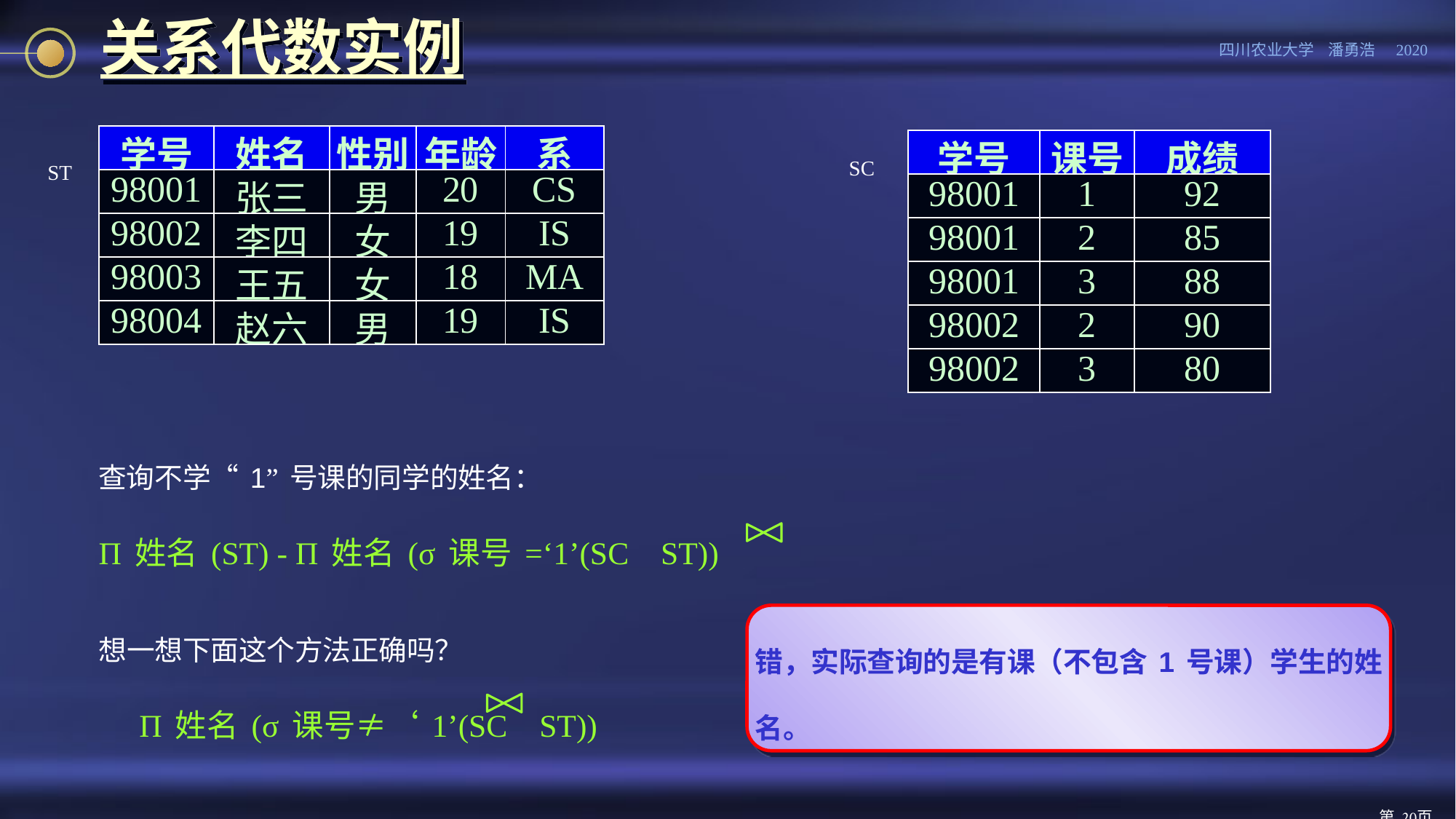

# 关系代数实例
| 学号 | 姓名 | 性别 | 年龄 | 系 |
| --- | --- | --- | --- | --- |
| 98001 | 张三 | 男 | 20 | CS |
| 98002 | 李四 | 女 | 19 | IS |
| 98003 | 王五 | 女 | 18 | MA |
| 98004 | 赵六 | 男 | 19 | IS |
SC
| 学号 | 课号 | 成绩 |
| --- | --- | --- |
| 98001 | 1 | 92 |
| 98001 | 2 | 85 |
| 98001 | 3 | 88 |
| 98002 | 2 | 90 |
| 98002 | 3 | 80 |
ST
查询不学“1”号课的同学的姓名：
Π姓名(ST) - Π姓名(σ课号=‘1’(SC    ST))

想一想下面这个方法正确吗？
错，实际查询的是有课（不包含1号课）学生的姓名。
Π姓名(σ课号≠‘1’(SC    ST))